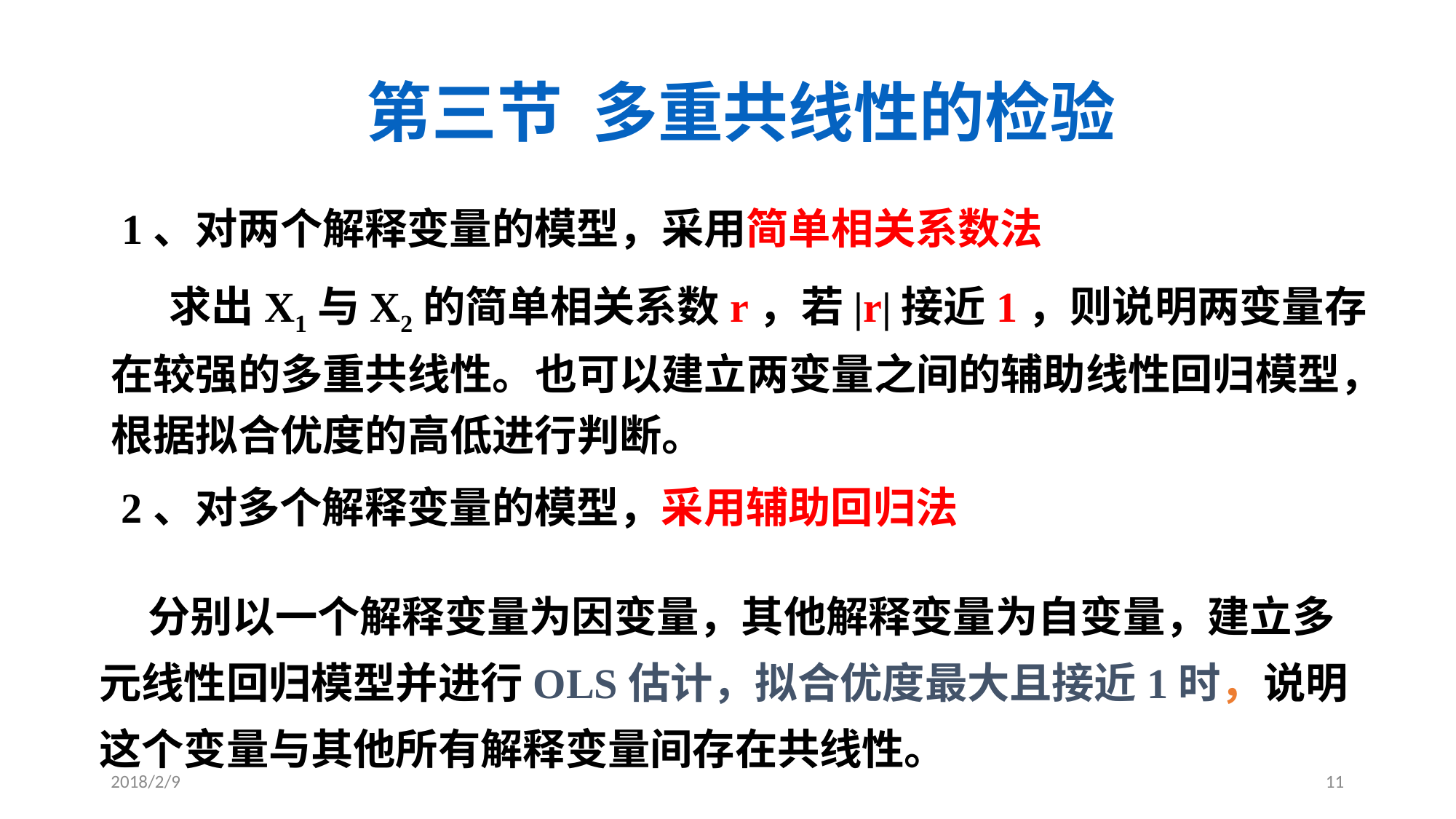

# 第三节  多重共线性的检验
 1、对两个解释变量的模型，采用简单相关系数法
     求出X1与X2的简单相关系数r，若|r|接近1，则说明两变量存在较强的多重共线性。也可以建立两变量之间的辅助线性回归模型，根据拟合优度的高低进行判断。
 2、对多个解释变量的模型，采用辅助回归法
    分别以一个解释变量为因变量，其他解释变量为自变量，建立多元线性回归模型并进行OLS估计，拟合优度最大且接近1时，说明这个变量与其他所有解释变量间存在共线性。
2018/2/9
11